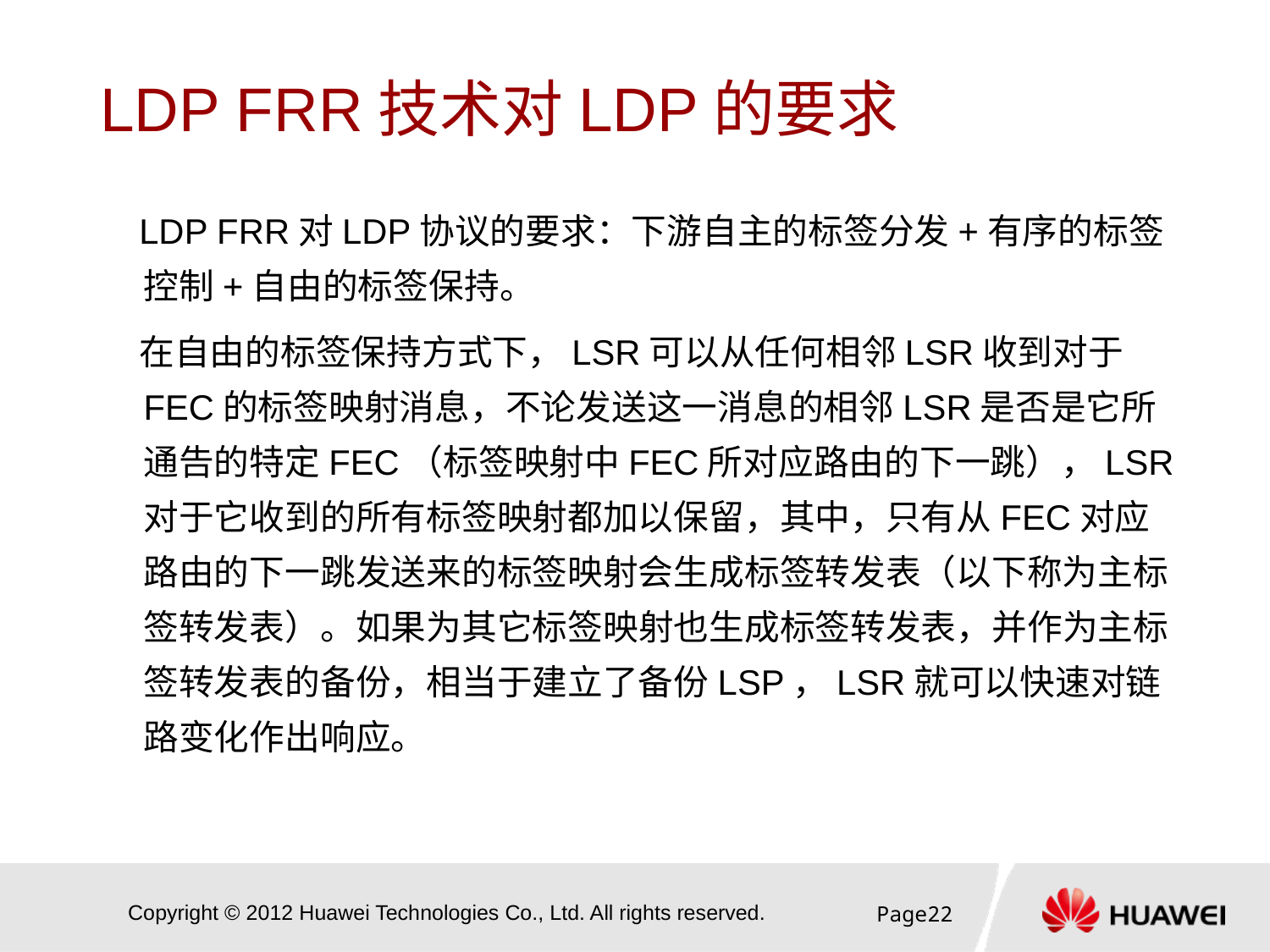

# LDP FRR技术对LDP的要求
LDP FRR对LDP协议的要求：下游自主的标签分发+有序的标签控制+自由的标签保持。
在自由的标签保持方式下，LSR可以从任何相邻LSR收到对于FEC的标签映射消息，不论发送这一消息的相邻LSR是否是它所通告的特定FEC（标签映射中FEC所对应路由的下一跳），LSR对于它收到的所有标签映射都加以保留，其中，只有从FEC对应路由的下一跳发送来的标签映射会生成标签转发表（以下称为主标签转发表）。如果为其它标签映射也生成标签转发表，并作为主标签转发表的备份，相当于建立了备份LSP，LSR就可以快速对链路变化作出响应。
Page22